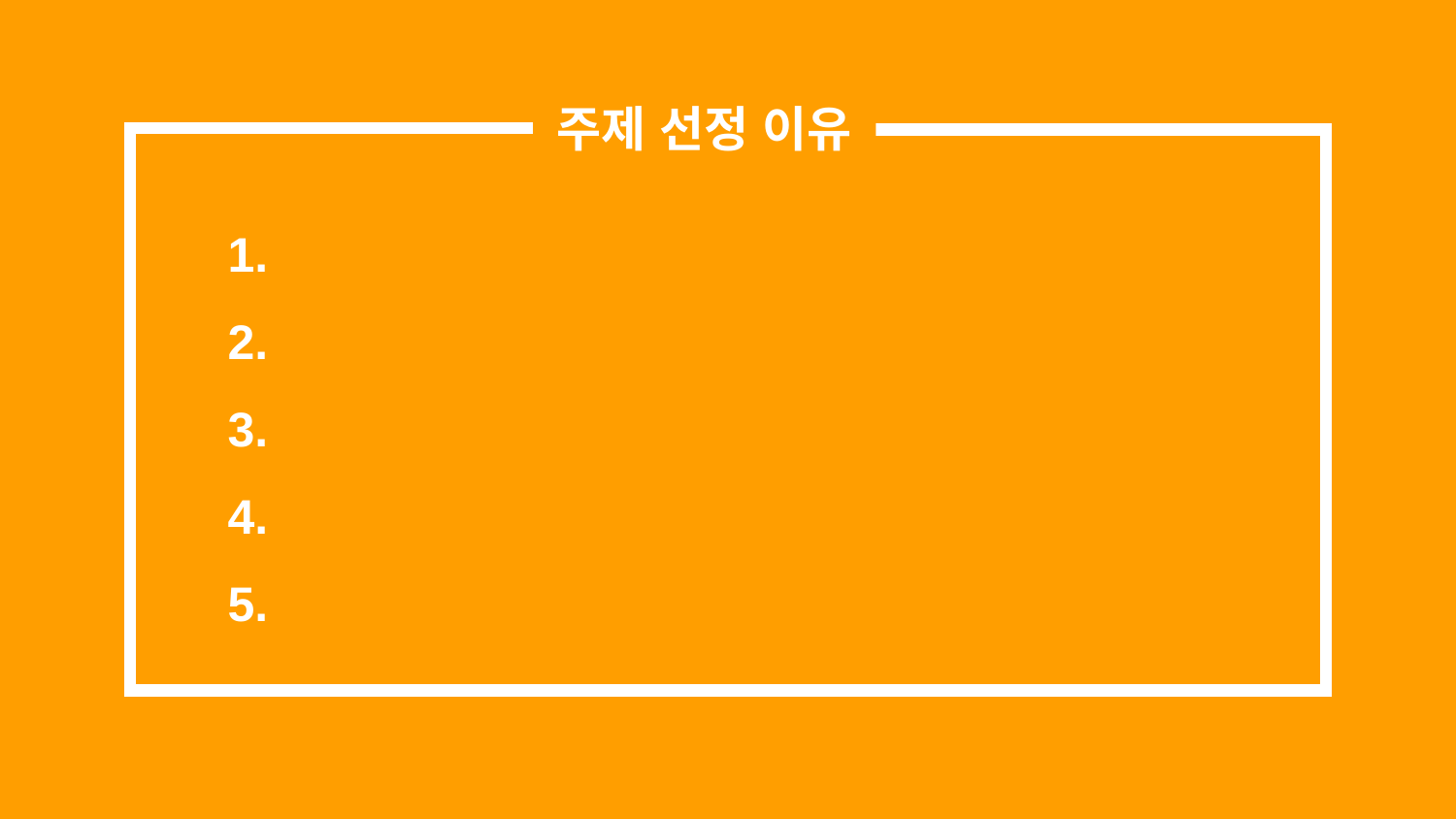

주제 선정 이유
1.
2.
3.
4.
5.